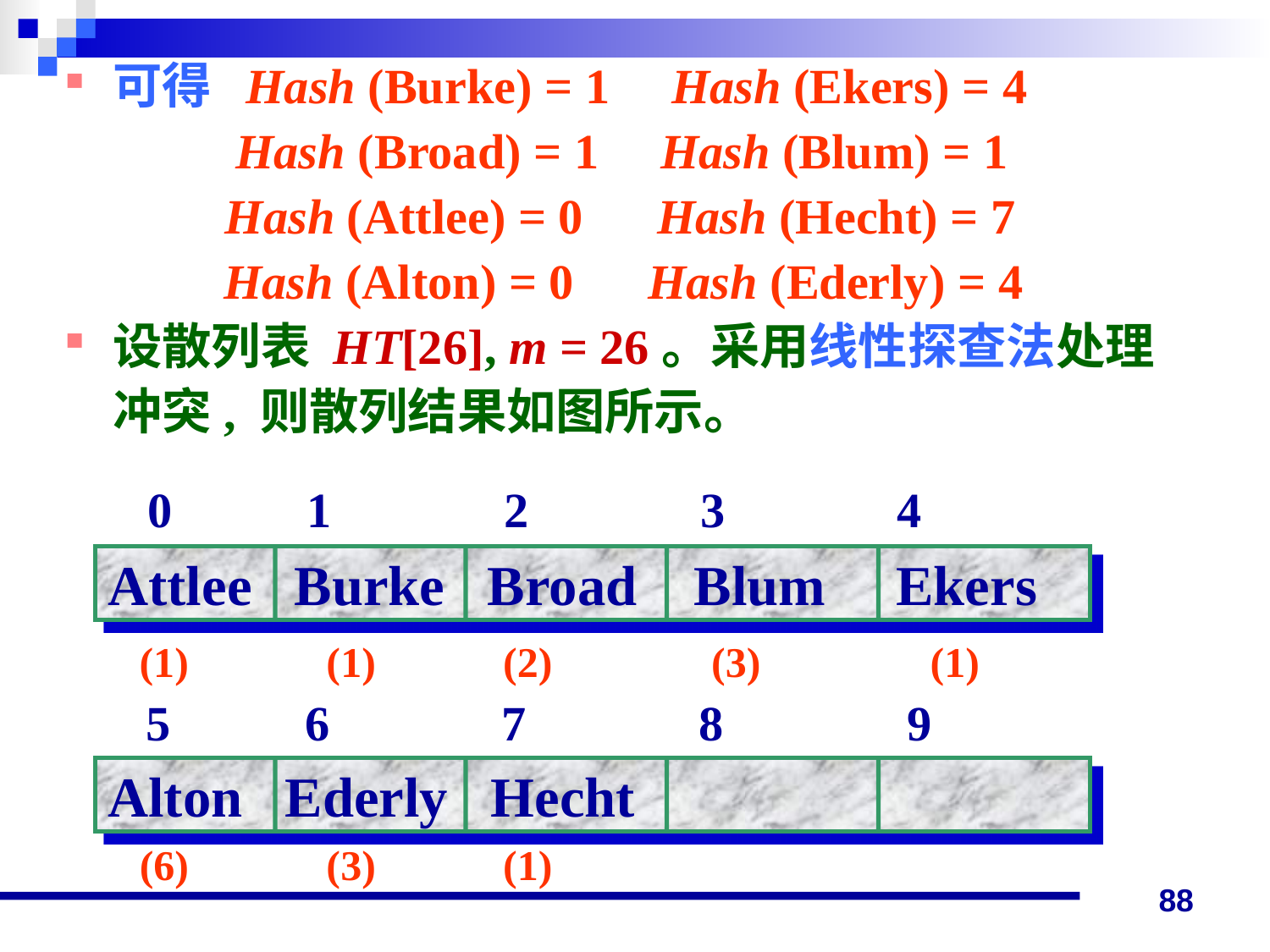

可得  Hash (Burke) = 1     Hash (Ekers) = 4
  	          Hash (Broad) = 1     Hash (Blum) = 1
             Hash (Attlee) = 0      Hash (Hecht) = 7
  	         Hash (Alton) = 0      Hash (Ederly) = 4
设散列表 HT[26], m = 26。采用线性探查法处理冲突, 则散列结果如图所示。
0           1              2              3              4
Attlee   Burke   Broad    Blum     Ekers

(1)             (1)            (2)               (3)                (1)
5           6              7              8               9
Alton   Ederly   Hecht

(6)             (3)            (1)
88